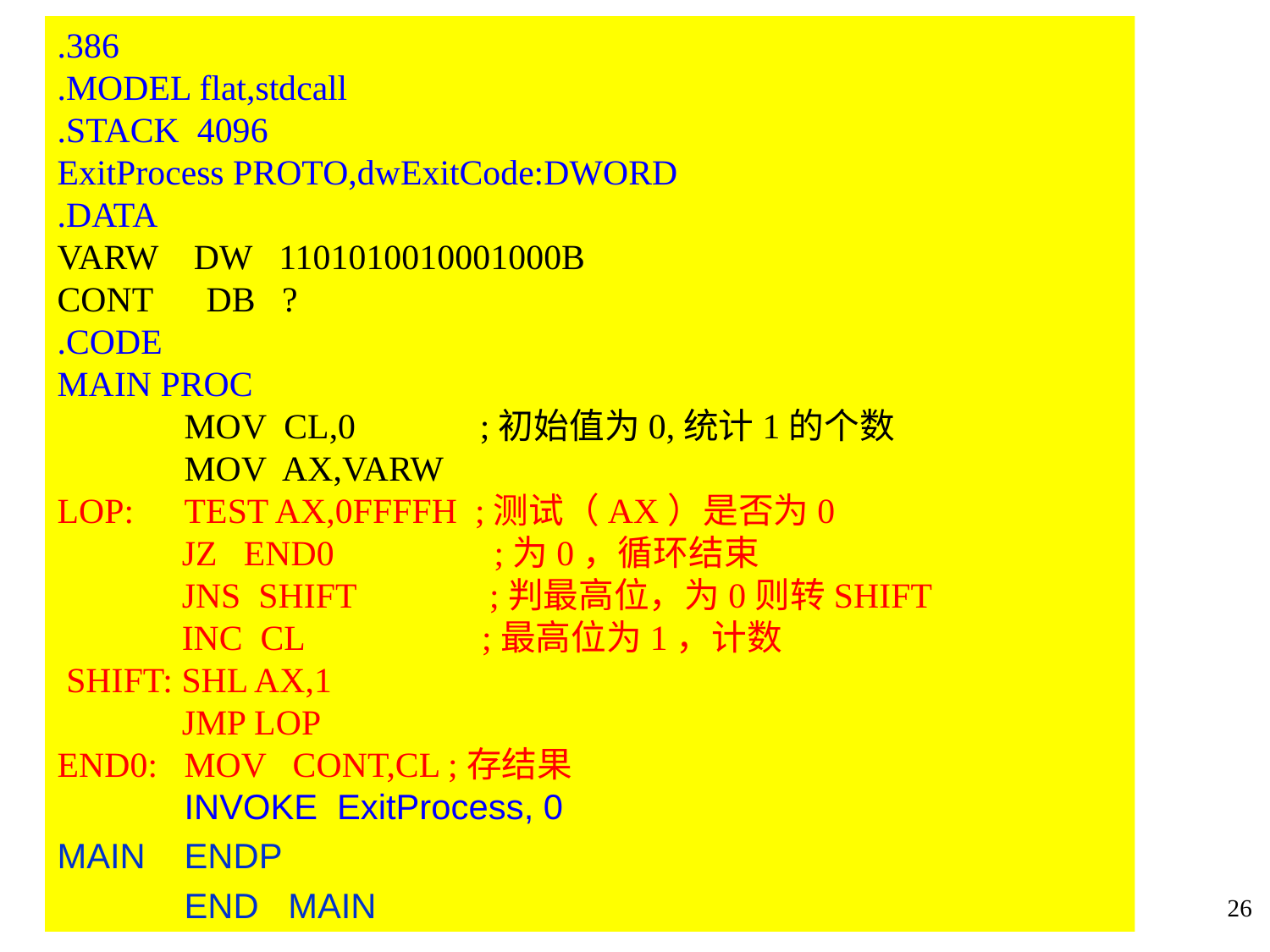

.386
.MODEL flat,stdcall
.STACK  4096
ExitProcess PROTO,dwExitCode:DWORD
.DATA
VARW    DW   1101010010001000B
CONT      DB   ?
.CODE
MAIN PROC
         	MOV  CL,0              ;初始值为0,统计1的个数
            	MOV  AX,VARW
LOP:   	TEST AX,0FFFFH  ;测试（AX）是否为0
              JZ   END0                  ;为0，循环结束
              JNS  SHIFT               ;判最高位，为0则转SHIFT
              INC  CL                    ;最高位为1，计数
 SHIFT: SHL AX,1
              JMP LOP
END0:   MOV   CONT,CL ;存结果
	INVOKE  ExitProcess, 0
MAIN  	ENDP
	END   MAIN
26